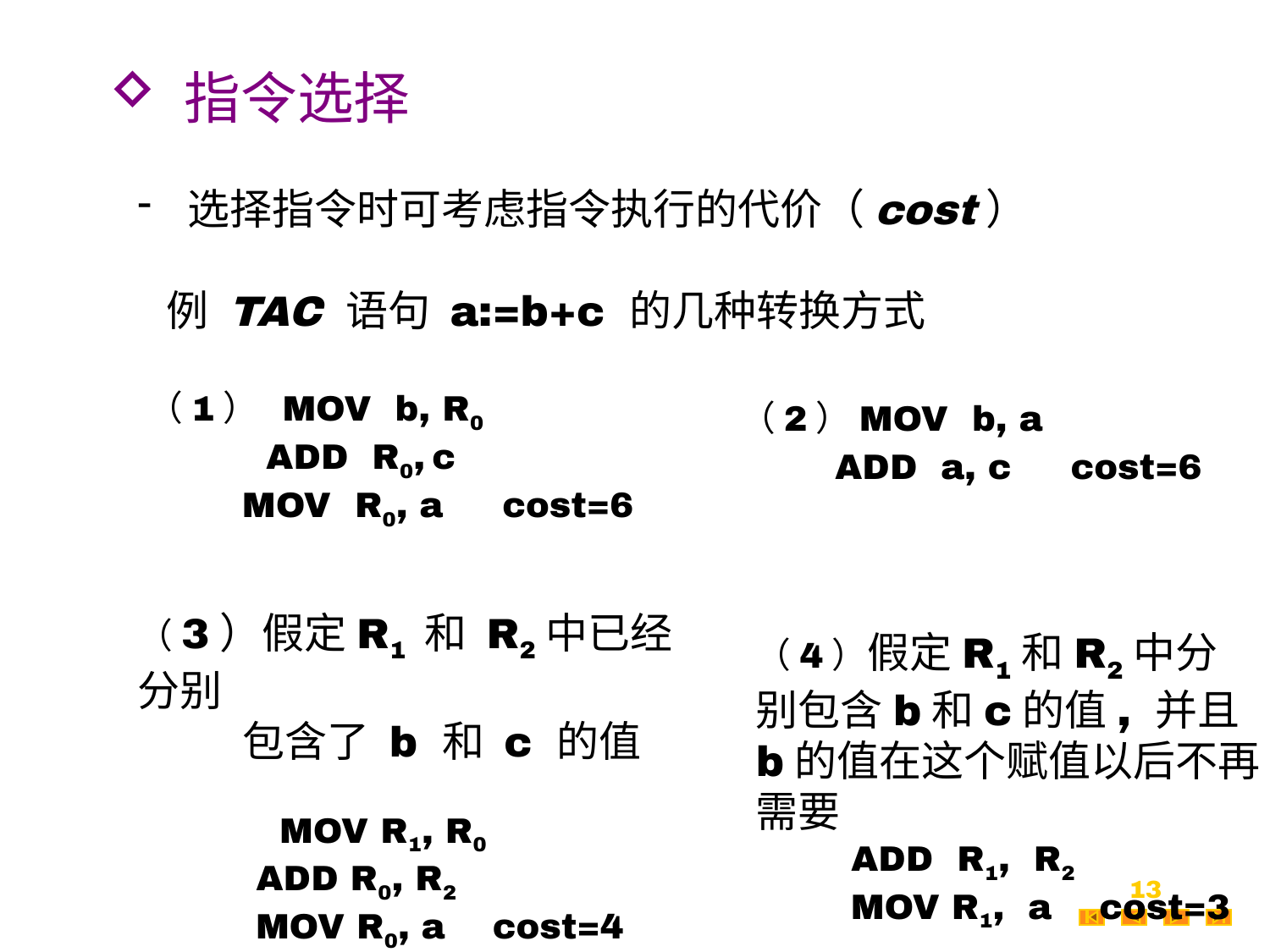

指令选择
 选择指令时可考虑指令执行的代价（cost）

  例 TAC 语句 a:=b+c 的几种转换方式
（1）  MOV  b, R0
          ADD  R0, c
              MOV  R0, a     cost=6
（2）MOV  b, a
        ADD  a, c     cost=6
（3）假定R1 和 R2中已经分别
          包含了 b 和 c 的值

            MOV R1, R0
          ADD R0, R2
          MOV R0, a       cost=4
（4）假定R1和R2中分别包含b和c的值, 并且b的值在这个赋值以后不再需要
        ADD  R1,  R2
        MOV R1,  a       cost=3

13